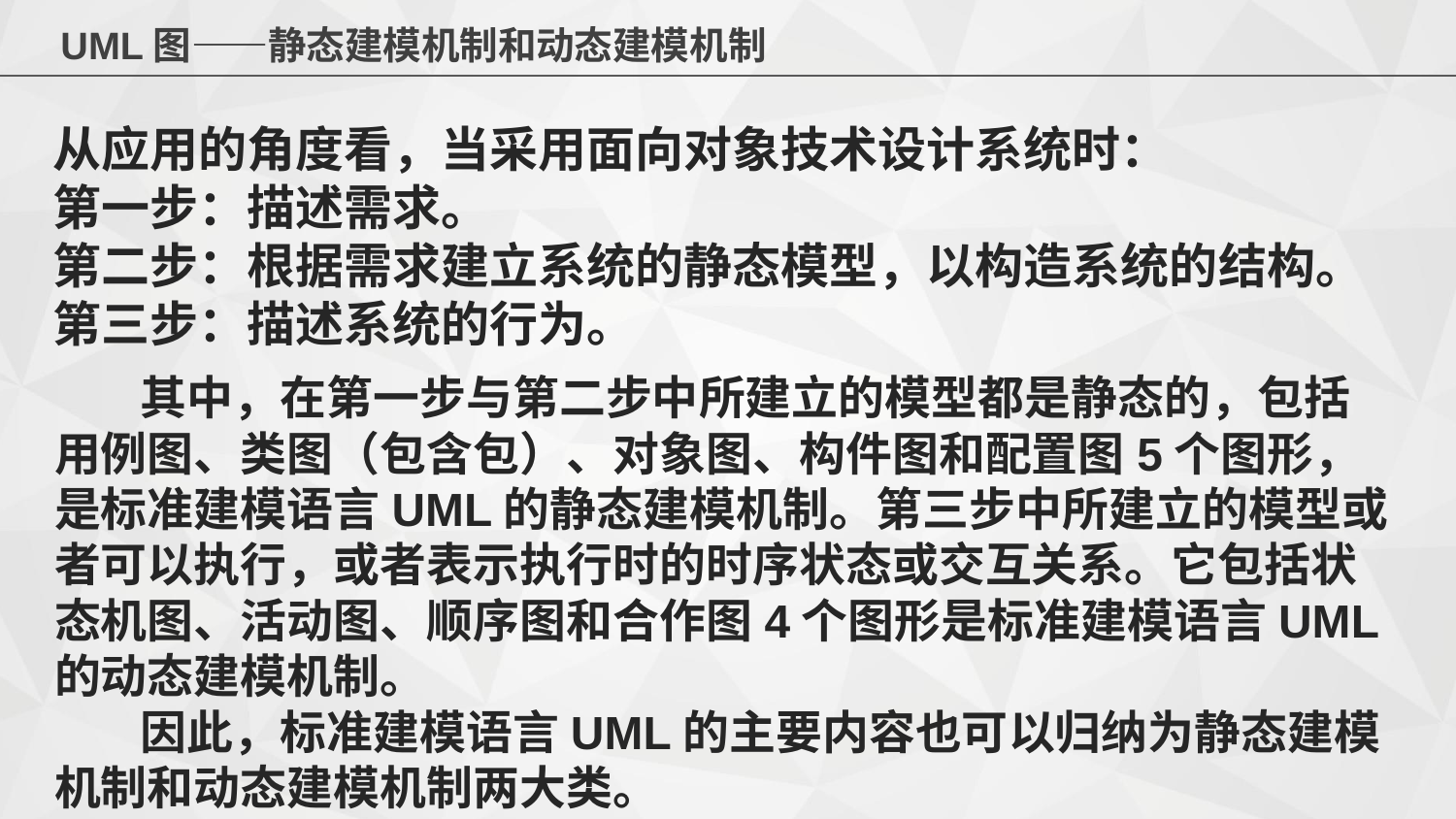

UML图——静态建模机制和动态建模机制
从应用的角度看，当采用面向对象技术设计系统时：
第一步：描述需求。
第二步：根据需求建立系统的静态模型，以构造系统的结构。
第三步：描述系统的行为。
       其中，在第一步与第二步中所建立的模型都是静态的，包括用例图、类图（包含包）、对象图、构件图和配置图5个图形，是标准建模语言UML的静态建模机制。第三步中所建立的模型或者可以执行，或者表示执行时的时序状态或交互关系。它包括状态机图、活动图、顺序图和合作图4个图形是标准建模语言UML的动态建模机制。
       因此，标准建模语言UML的主要内容也可以归纳为静态建模机制和动态建模机制两大类。